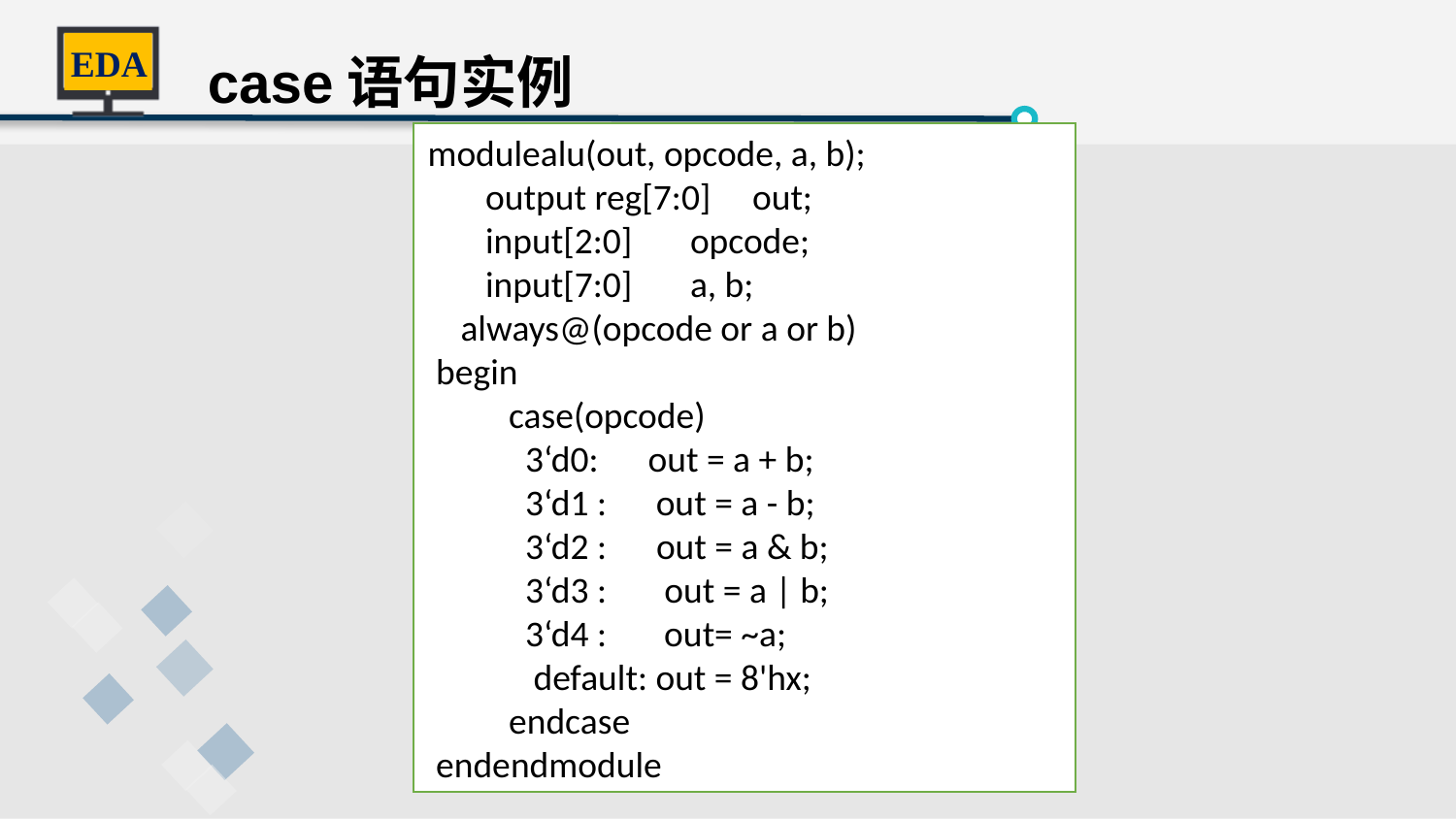

case语句实例
modulealu(out, opcode, a, b);
       output reg[7:0]     out;
       input[2:0]       opcode;
       input[7:0]       a, b;
    always@(opcode or a or b)
 begin
 case(opcode)
   3‘d0:      out = a + b;
   3‘d1 :      out = a - b;
   3‘d2 :      out = a & b;
   3‘d3 :       out = a | b;
   3‘d4 :       out= ~a;
    default: out = 8'hx;
 endcase
 endendmodule